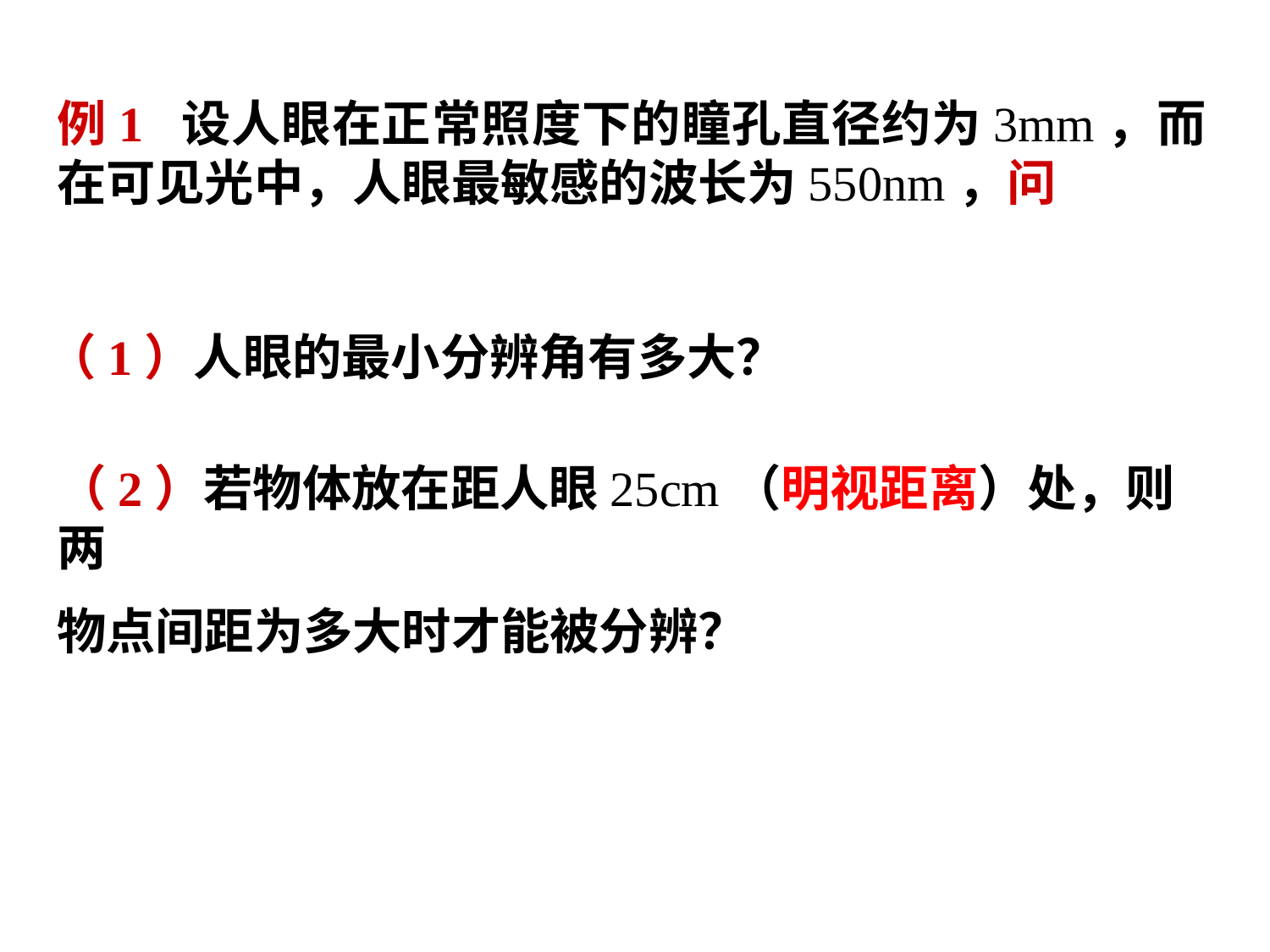

例1  设人眼在正常照度下的瞳孔直径约为3mm，而在可见光中，人眼最敏感的波长为550nm，问

（1）人眼的最小分辨角有多大？

（2）若物体放在距人眼25cm（明视距离）处，则两
物点间距为多大时才能被分辨？